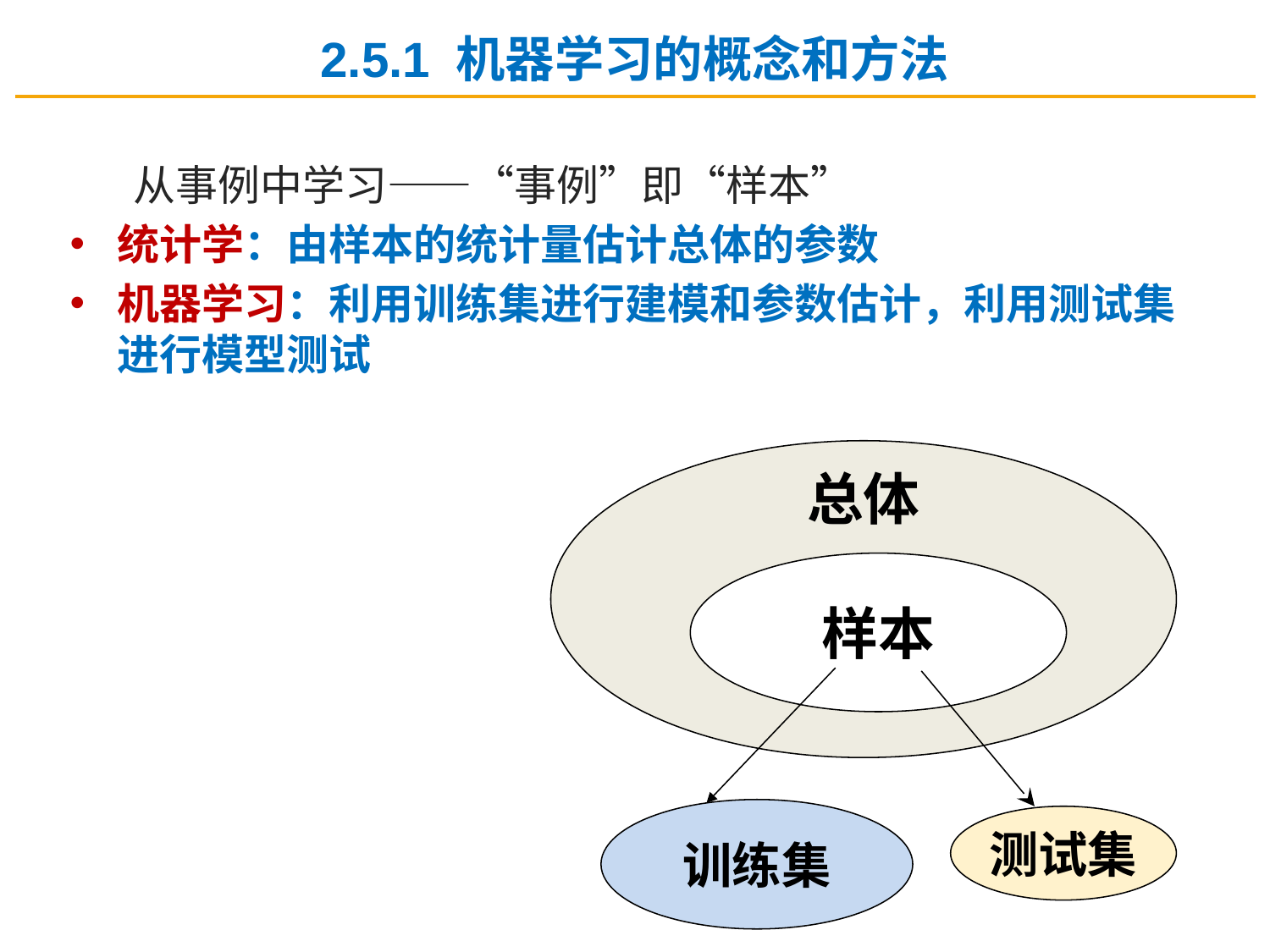

2.5.1 机器学习的概念和方法
从事例中学习——“事例”即“样本”
统计学：由样本的统计量估计总体的参数
机器学习：利用训练集进行建模和参数估计，利用测试集进行模型测试

总体

样本

训练集
测试集